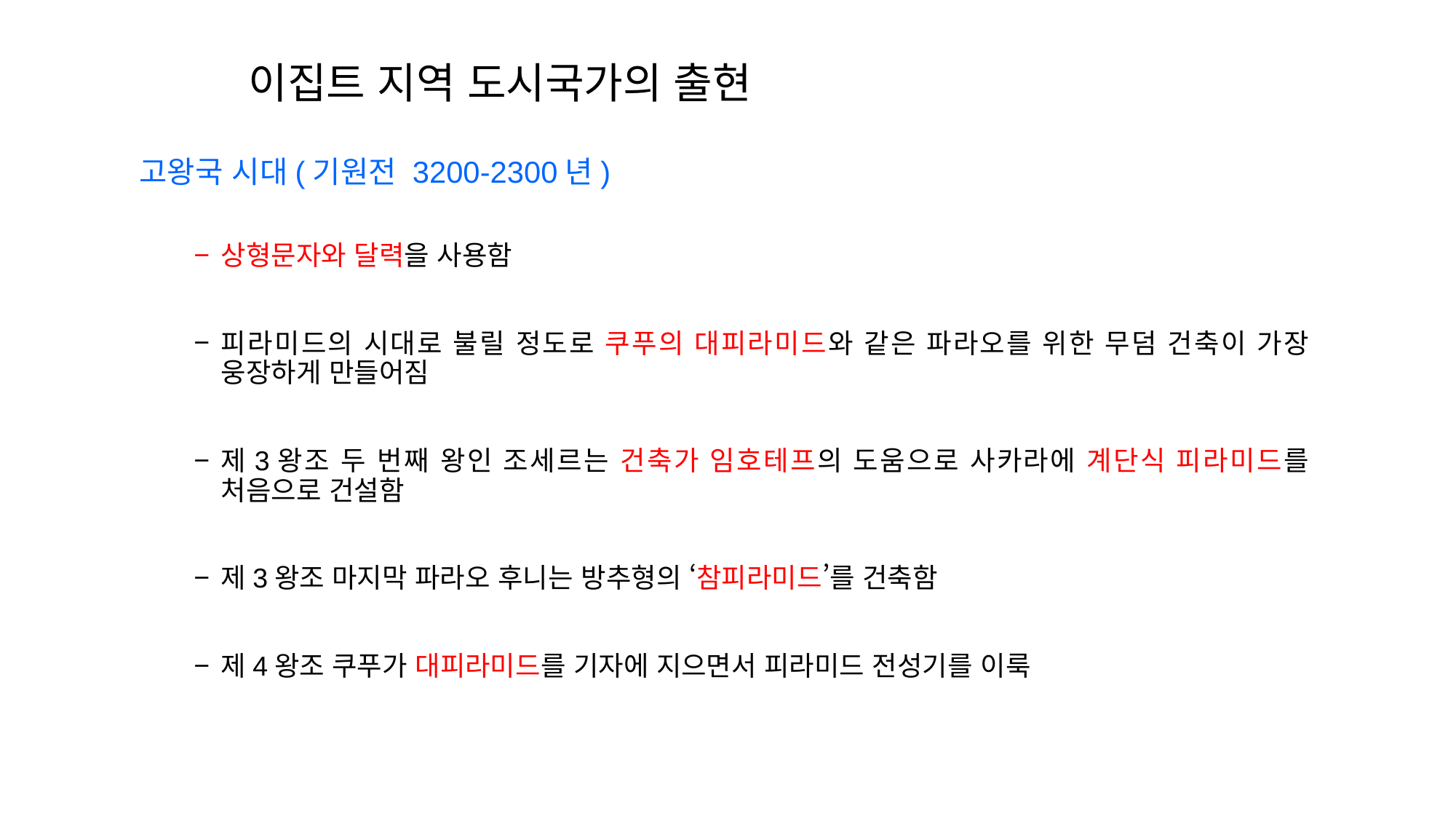

이집트 지역 도시국가의 출현
고왕국 시대(기원전 3200-2300년)

상형문자와 달력을 사용함

피라미드의 시대로 불릴 정도로 쿠푸의 대피라미드와 같은 파라오를 위한 무덤 건축이 가장 웅장하게 만들어짐

제3왕조 두 번째 왕인 조세르는 건축가 임호테프의 도움으로 사카라에 계단식 피라미드를 처음으로 건설함

제3왕조 마지막 파라오 후니는 방추형의 ‘참피라미드’를 건축함

제4왕조 쿠푸가 대피라미드를 기자에 지으면서 피라미드 전성기를 이룩